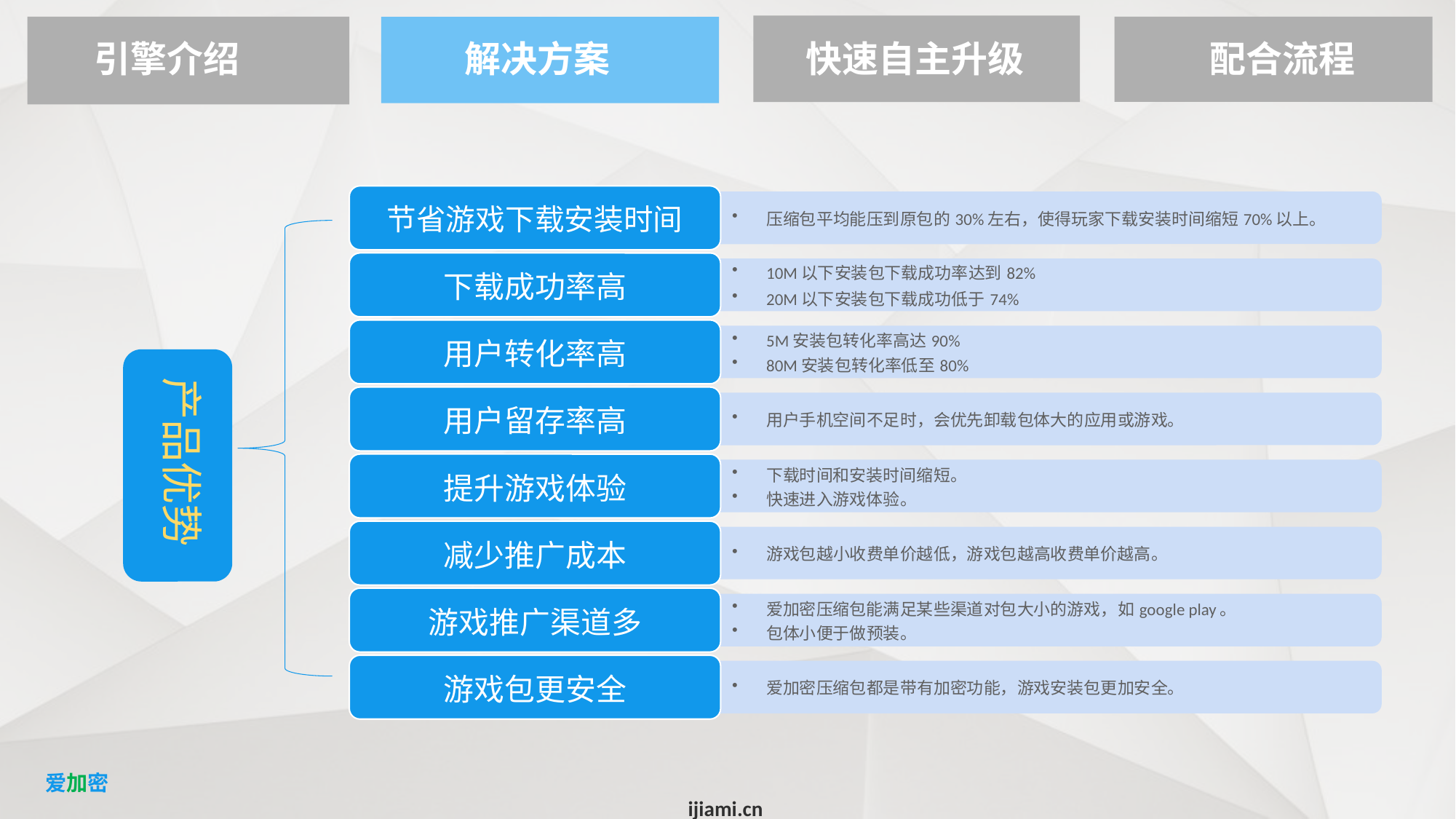

引擎介绍
解决方案
快速自主升级
配合流程
节省游戏下载安装时间
压缩包平均能压到原包的30%左右，使得玩家下载安装时间缩短70%以上。
下载成功率高
10M以下安装包下载成功率达到82%
20M以下安装包下载成功低于74%
用户转化率高
5M安装包转化率高达90%
80M安装包转化率低至80%
用户留存率高
用户手机空间不足时，会优先卸载包体大的应用或游戏。
提升游戏体验
下载时间和安装时间缩短。
快速进入游戏体验。
减少推广成本
游戏包越小收费单价越低，游戏包越高收费单价越高。
游戏推广渠道多
爱加密压缩包能满足某些渠道对包大小的游戏，如google play。
包体小便于做预装。
游戏包更安全
爱加密压缩包都是带有加密功能，游戏安装包更加安全。

产品优势
 爱加密                                                                                                                                                                                                                                                                           ijiami.cn